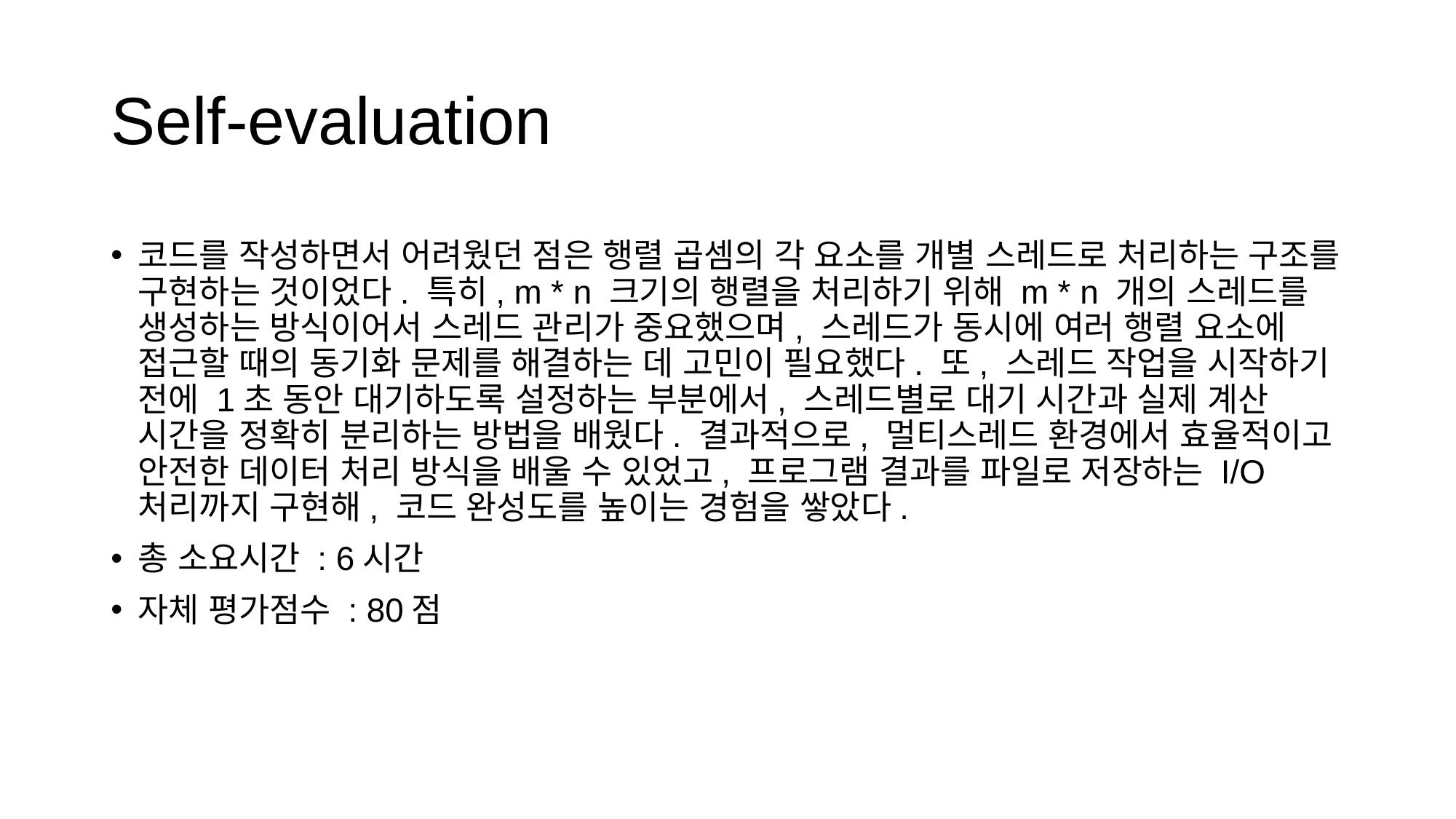

# Self-evaluation

코드를 작성하면서 어려웠던 점은 행렬 곱셈의 각 요소를 개별 스레드로 처리하는 구조를 구현하는 것이었다. 특히, m * n 크기의 행렬을 처리하기 위해 m * n 개의 스레드를 생성하는 방식이어서 스레드 관리가 중요했으며, 스레드가 동시에 여러 행렬 요소에 접근할 때의 동기화 문제를 해결하는 데 고민이 필요했다. 또, 스레드 작업을 시작하기 전에 1초 동안 대기하도록 설정하는 부분에서, 스레드별로 대기 시간과 실제 계산 시간을 정확히 분리하는 방법을 배웠다. 결과적으로, 멀티스레드 환경에서 효율적이고 안전한 데이터 처리 방식을 배울 수 있었고, 프로그램 결과를 파일로 저장하는 I/O 처리까지 구현해, 코드 완성도를 높이는 경험을 쌓았다.
총 소요시간 : 6시간
자체 평가점수 : 80점